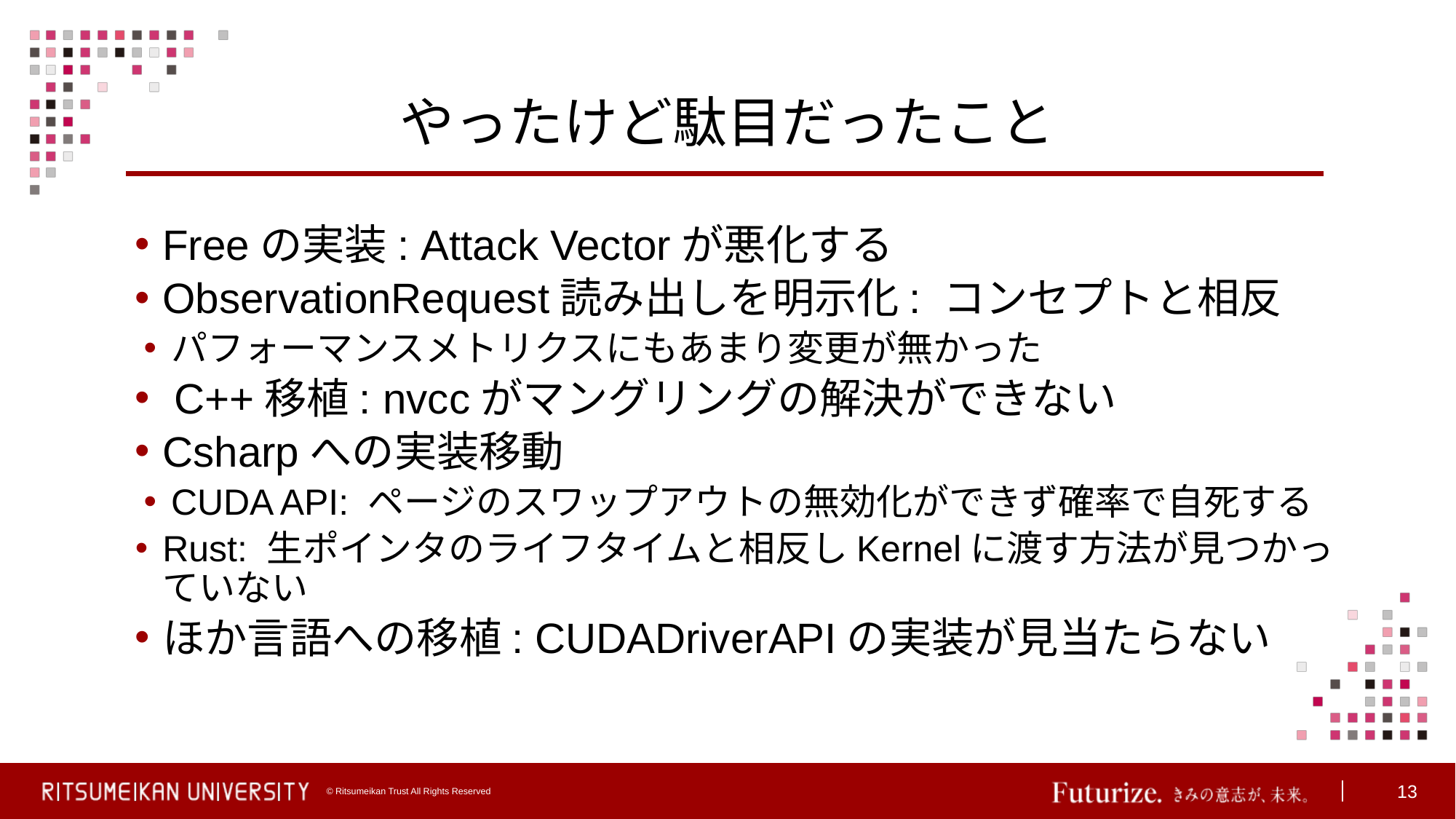

# やったけど駄目だったこと
Freeの実装: Attack Vectorが悪化する
ObservationRequest読み出しを明示化: コンセプトと相反
パフォーマンスメトリクスにもあまり変更が無かった
 C++移植: nvccがマングリングの解決ができない
Csharpへの実装移動
CUDA API: ページのスワップアウトの無効化ができず確率で自死する
Rust: 生ポインタのライフタイムと相反しKernelに渡す方法が見つかっていない
ほか言語への移植: CUDADriverAPIの実装が見当たらない